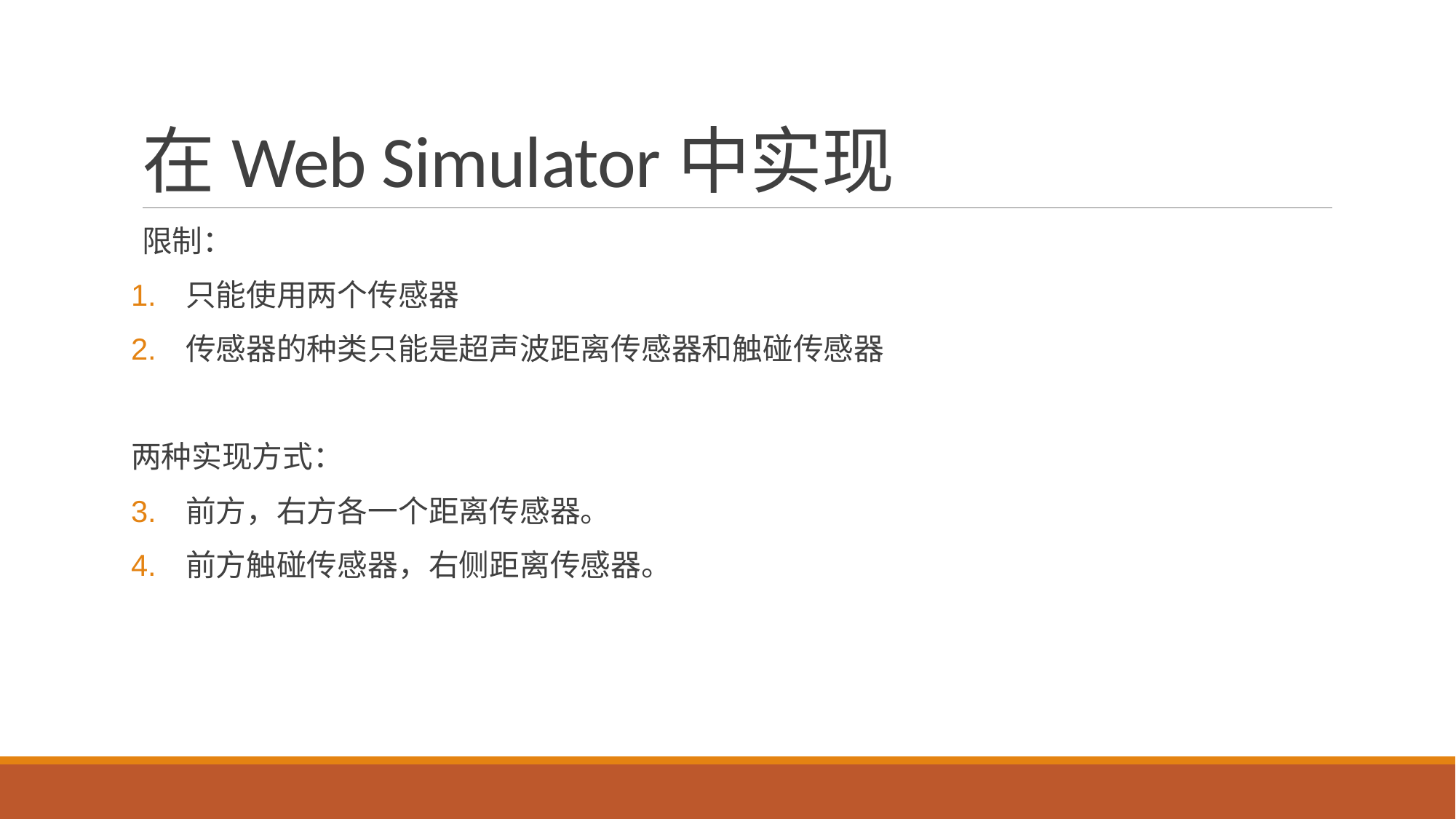

# 在Web Simulator中实现
限制：
只能使用两个传感器
传感器的种类只能是超声波距离传感器和触碰传感器

两种实现方式：
前方，右方各一个距离传感器。
前方触碰传感器，右侧距离传感器。